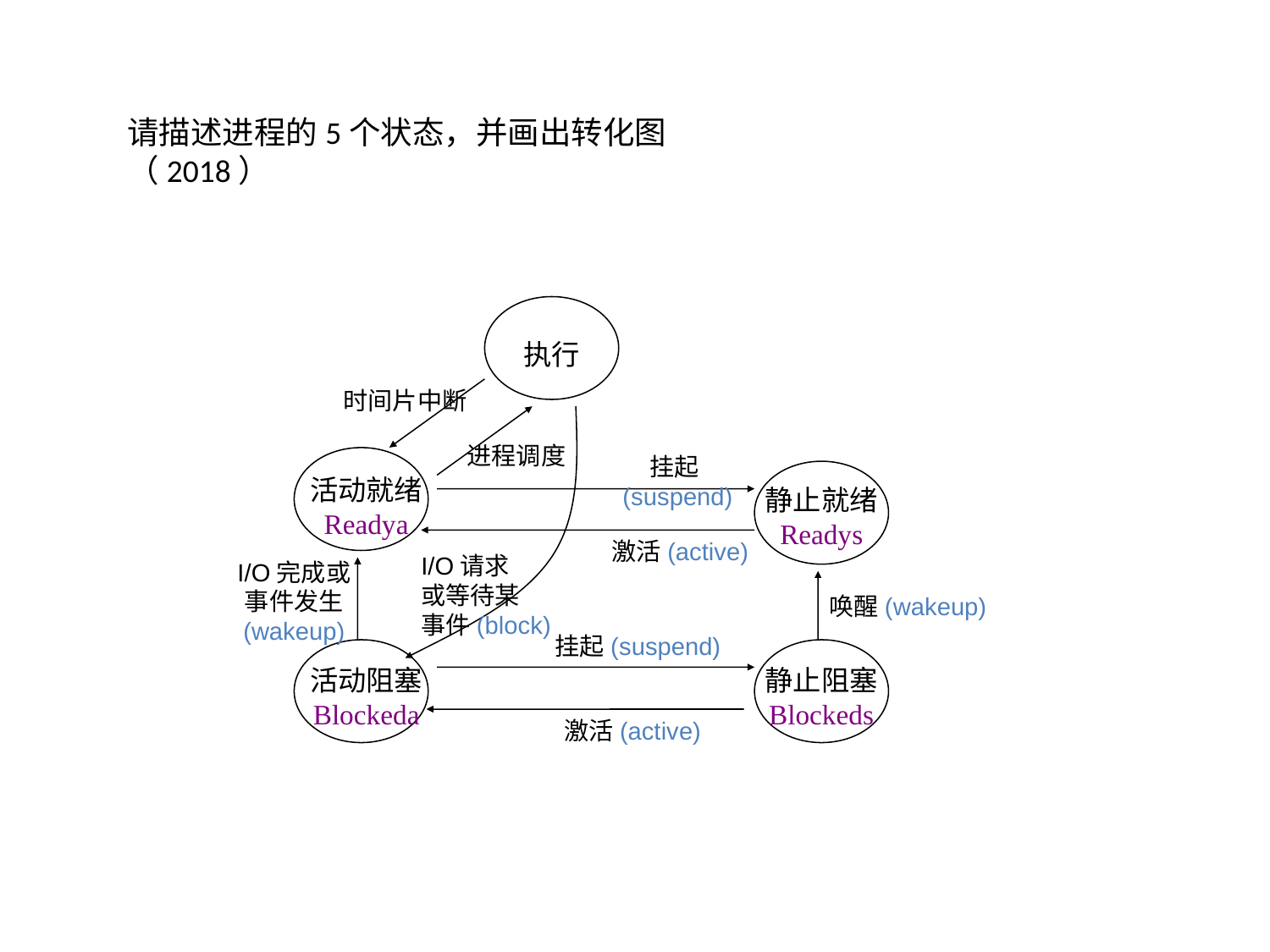

请描述进程的5个状态，并画出转化图（2018）

执行
时间片中断

进程调度
挂起(suspend)

活动就绪
Readya

静止就绪
Readys

激活(active)
I/O请求
或等待某
事件(block)
I/O完成或
事件发生
(wakeup)

唤醒(wakeup)
挂起(suspend)

活动阻塞
Blockeda

静止阻塞
Blockeds

激活(active)